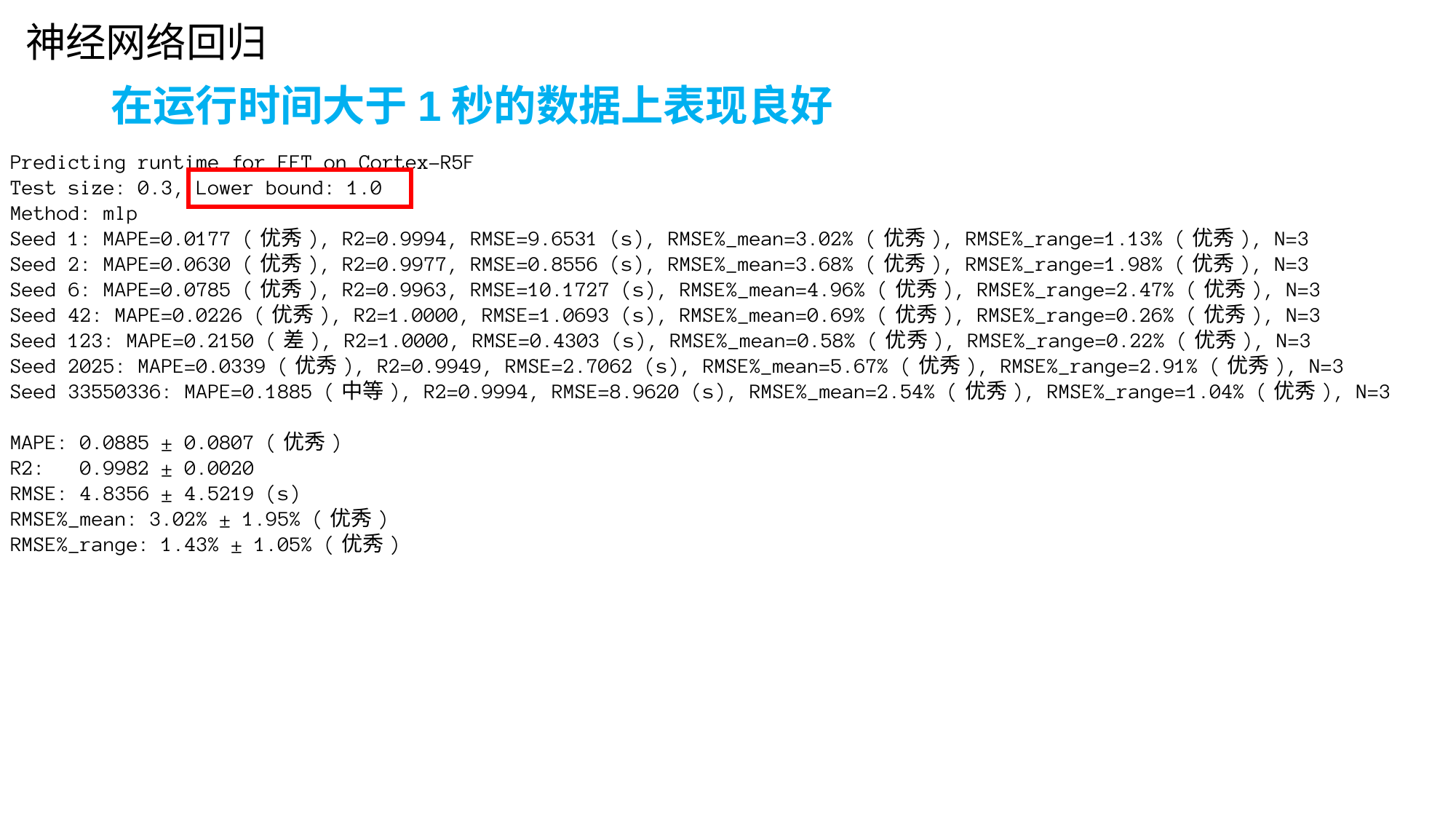

神经网络回归
# 在运行时间大于1秒的数据上表现良好
Predicting runtime for FFT on Cortex-R5F
Test size: 0.3, Lower bound: 1.0
Method: mlp
Seed 1: MAPE=0.0177 (优秀), R2=0.9994, RMSE=9.6531 (s), RMSE%_mean=3.02% (优秀), RMSE%_range=1.13% (优秀), N=3
Seed 2: MAPE=0.0630 (优秀), R2=0.9977, RMSE=0.8556 (s), RMSE%_mean=3.68% (优秀), RMSE%_range=1.98% (优秀), N=3
Seed 6: MAPE=0.0785 (优秀), R2=0.9963, RMSE=10.1727 (s), RMSE%_mean=4.96% (优秀), RMSE%_range=2.47% (优秀), N=3
Seed 42: MAPE=0.0226 (优秀), R2=1.0000, RMSE=1.0693 (s), RMSE%_mean=0.69% (优秀), RMSE%_range=0.26% (优秀), N=3
Seed 123: MAPE=0.2150 (差), R2=1.0000, RMSE=0.4303 (s), RMSE%_mean=0.58% (优秀), RMSE%_range=0.22% (优秀), N=3
Seed 2025: MAPE=0.0339 (优秀), R2=0.9949, RMSE=2.7062 (s), RMSE%_mean=5.67% (优秀), RMSE%_range=2.91% (优秀), N=3
Seed 33550336: MAPE=0.1885 (中等), R2=0.9994, RMSE=8.9620 (s), RMSE%_mean=2.54% (优秀), RMSE%_range=1.04% (优秀), N=3

MAPE: 0.0885 ± 0.0807 (优秀)
R2:   0.9982 ± 0.0020
RMSE: 4.8356 ± 4.5219 (s)
RMSE%_mean: 3.02% ± 1.95% (优秀)
RMSE%_range: 1.43% ± 1.05% (优秀)